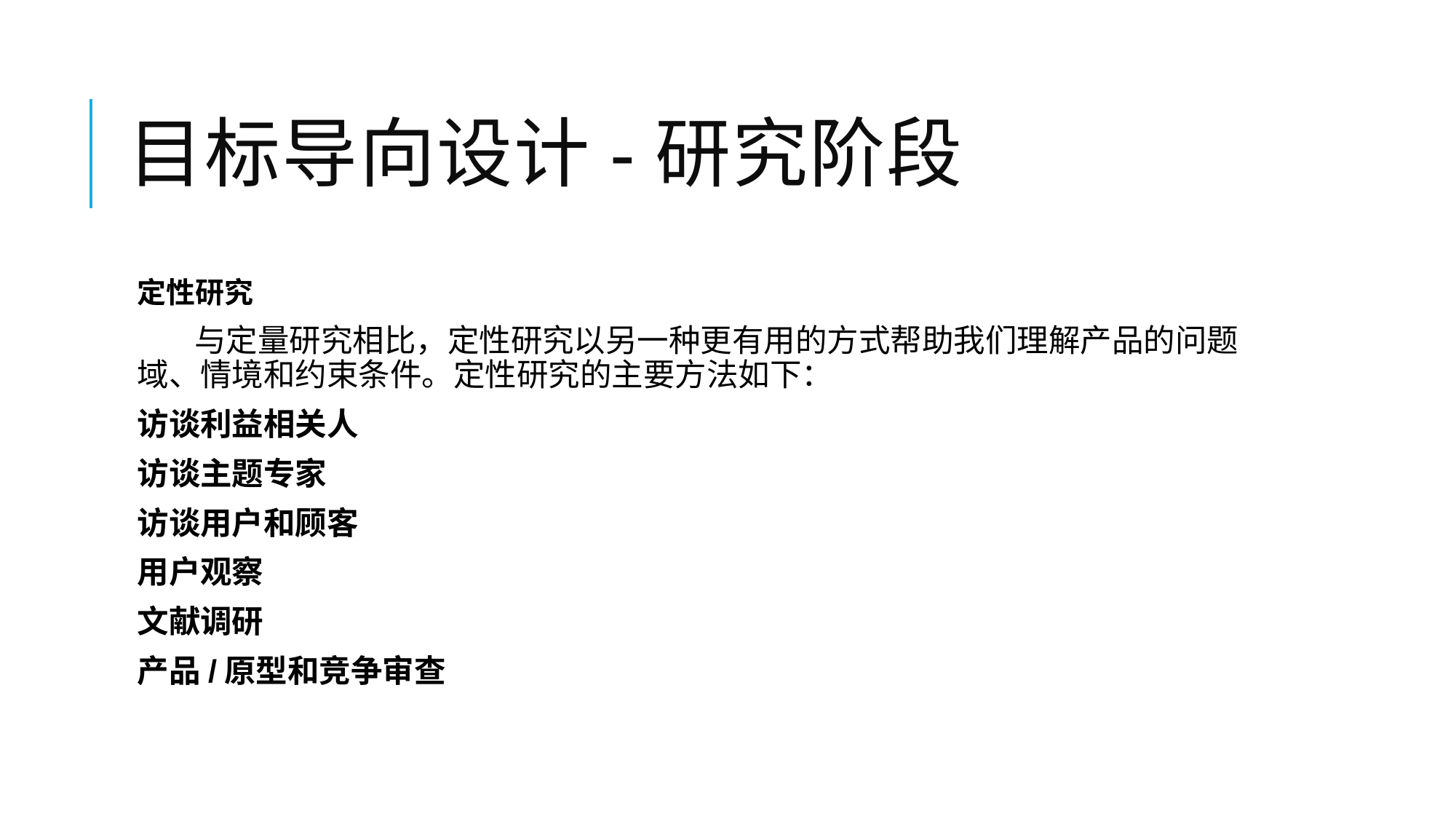

# 目标导向设计-研究阶段
定性研究
       与定量研究相比，定性研究以另一种更有用的方式帮助我们理解产品的问题域、情境和约束条件。定性研究的主要方法如下：
访谈利益相关人
访谈主题专家
访谈用户和顾客
用户观察
文献调研
产品/原型和竞争审查